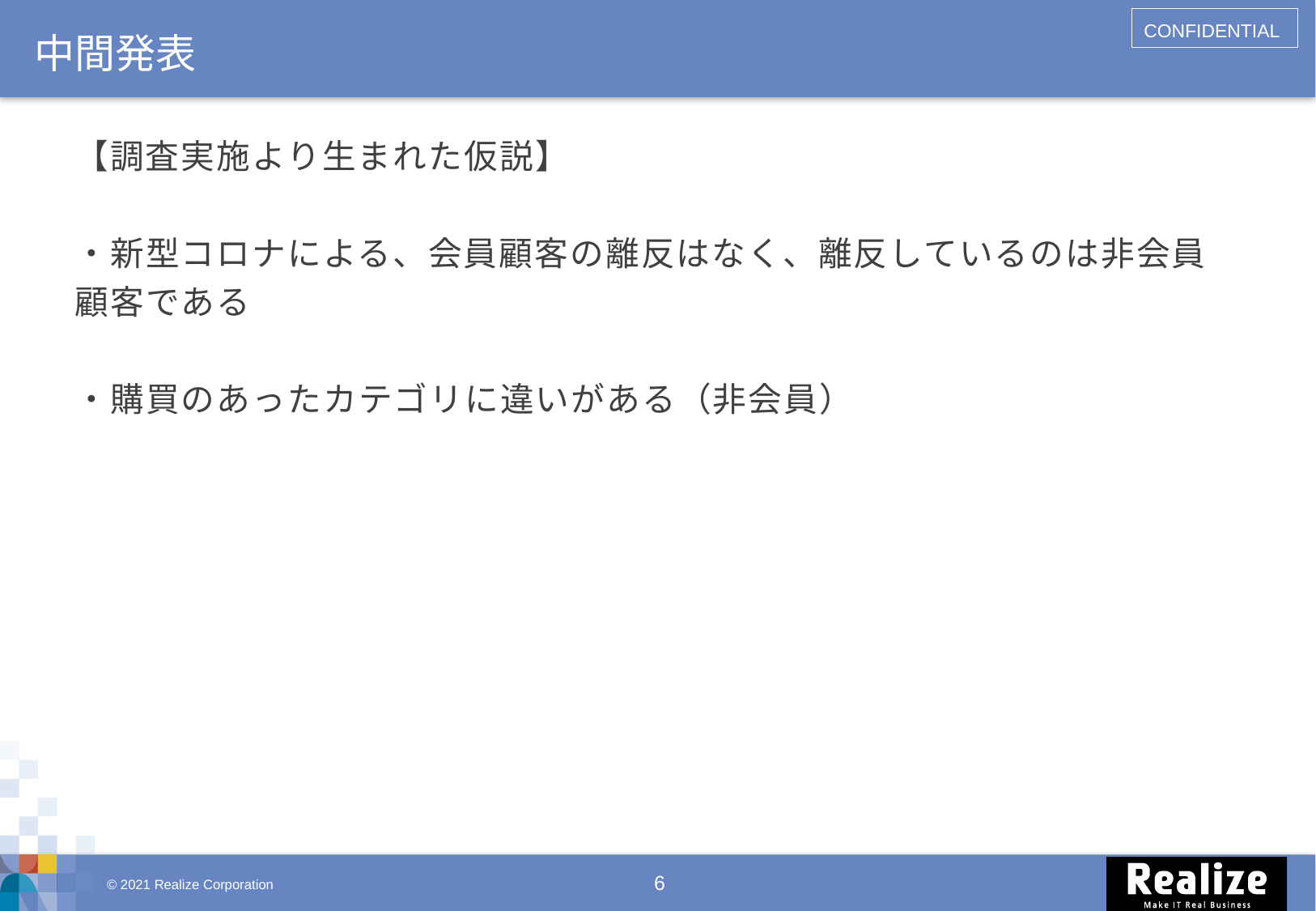

中間発表
【調査実施より生まれた仮説】

・新型コロナによる、会員顧客の離反はなく、離反しているのは非会員顧客である

・購買のあったカテゴリに違いがある（非会員）